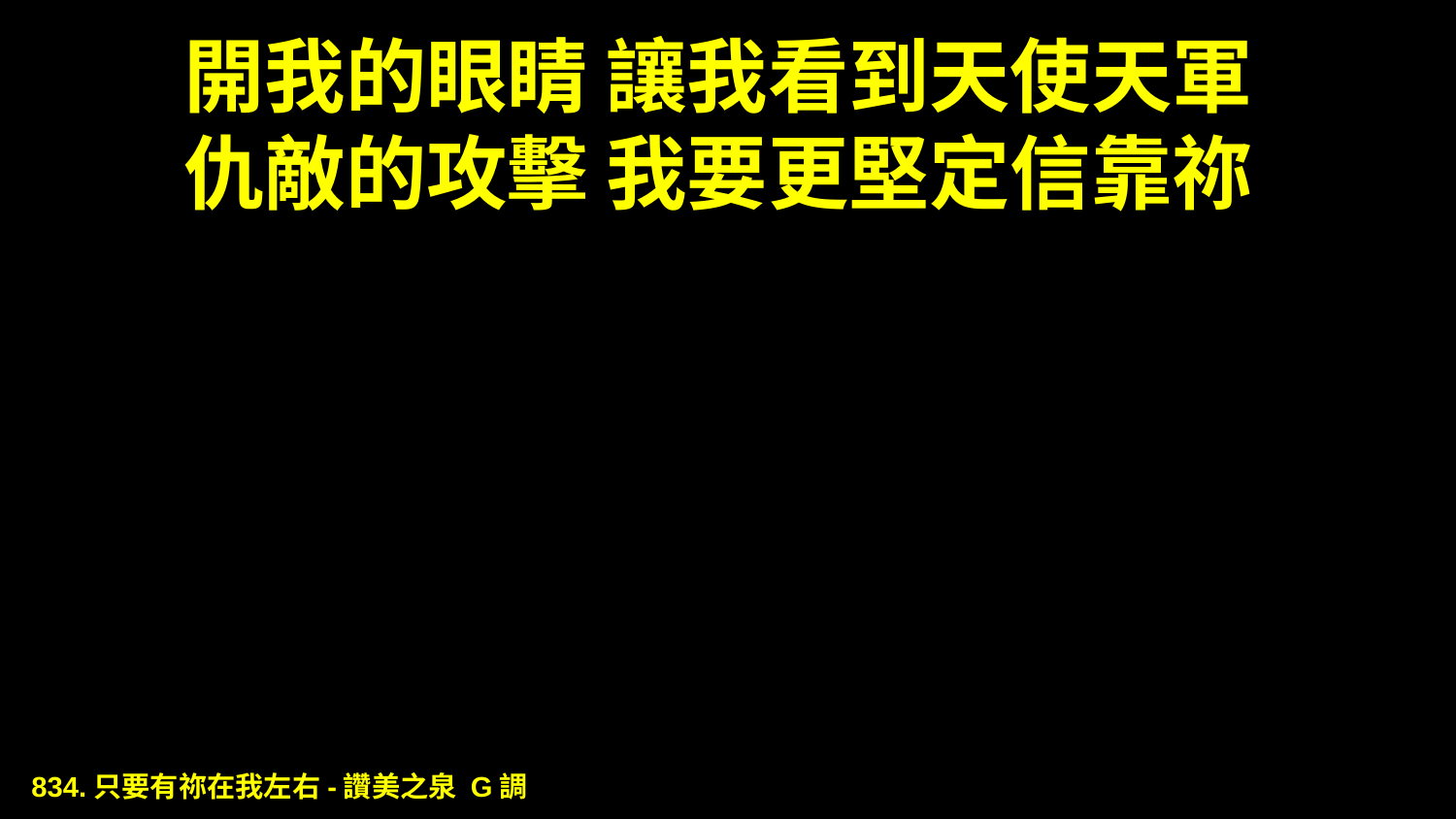

# 開我的眼睛 讓我看到天使天軍 仇敵的攻擊 我要更堅定信靠祢
834.只要有祢在我左右-讚美之泉 G調